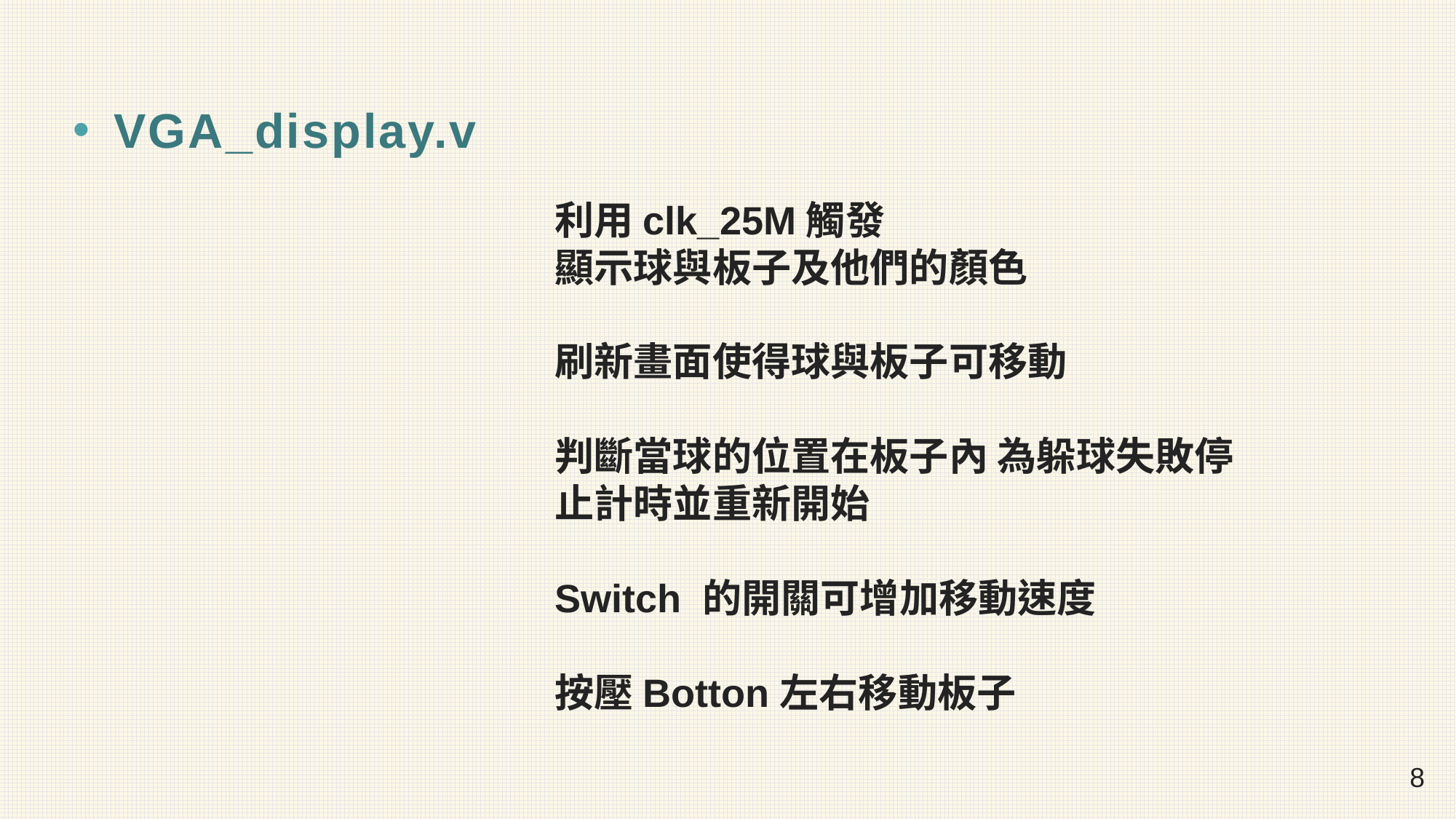

VGA_display.v
利用clk_25M觸發
顯示球與板子及他們的顏色

刷新畫面使得球與板子可移動

判斷當球的位置在板子內 為躲球失敗停止計時並重新開始

Switch 的開關可增加移動速度

按壓Botton左右移動板子
8